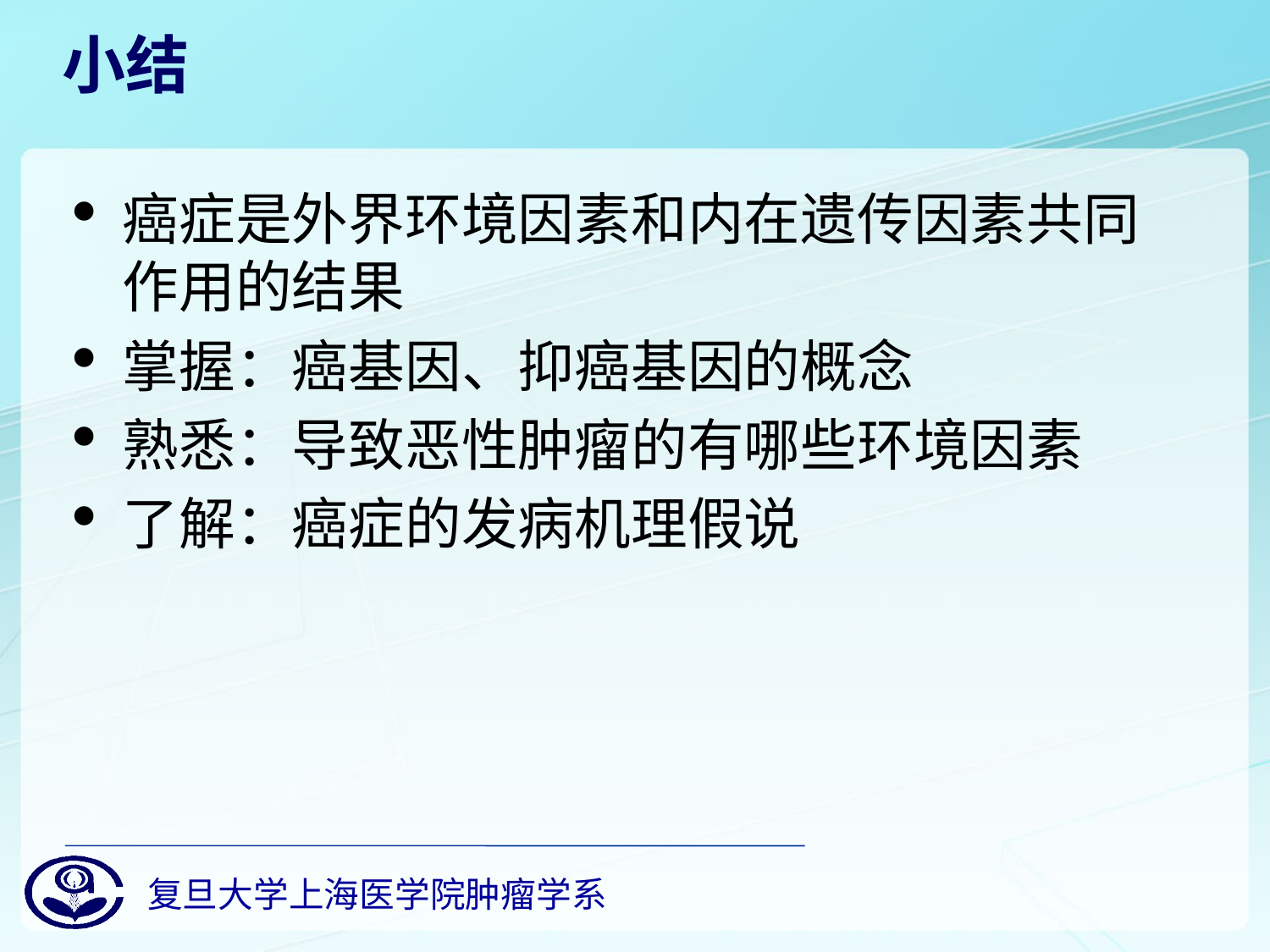

# 小结
癌症是外界环境因素和内在遗传因素共同作用的结果
掌握：癌基因、抑癌基因的概念
熟悉：导致恶性肿瘤的有哪些环境因素
了解：癌症的发病机理假说